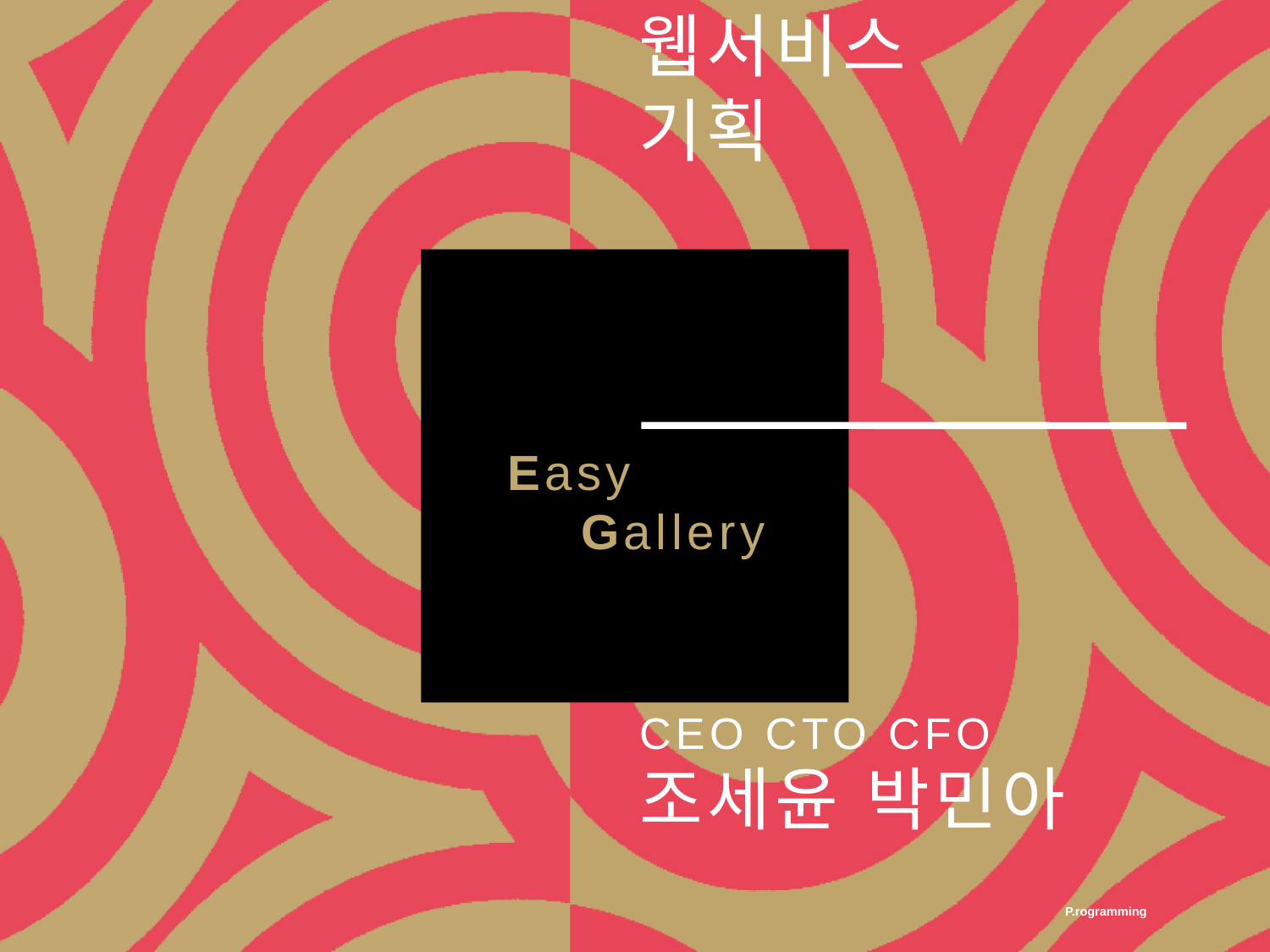

# 웹서비스 기획
Easy
    Gallery
CEO CTO CFO
조세윤 박민아
P.rogramming